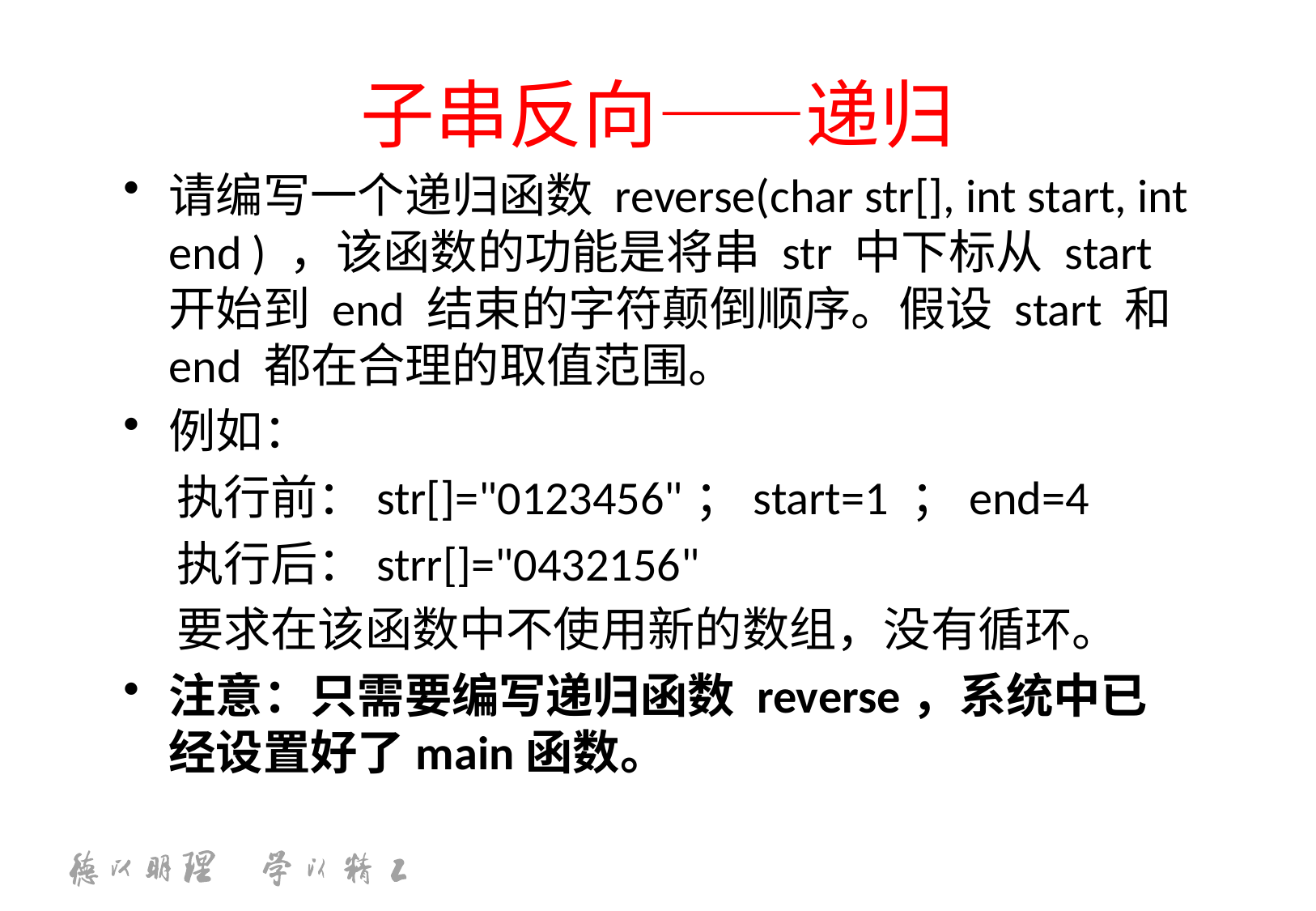

# 子串反向——递归
请编写一个递归函数 reverse(char str[], int start, int end ) ，该函数的功能是将串 str 中下标从 start 开始到 end 结束的字符颠倒顺序。假设 start 和 end 都在合理的取值范围。
例如：
执行前：str[]="0123456"；start=1 ；end=4
执行后：strr[]="0432156"
要求在该函数中不使用新的数组，没有循环。
注意：只需要编写递归函数 reverse，系统中已经设置好了main函数。